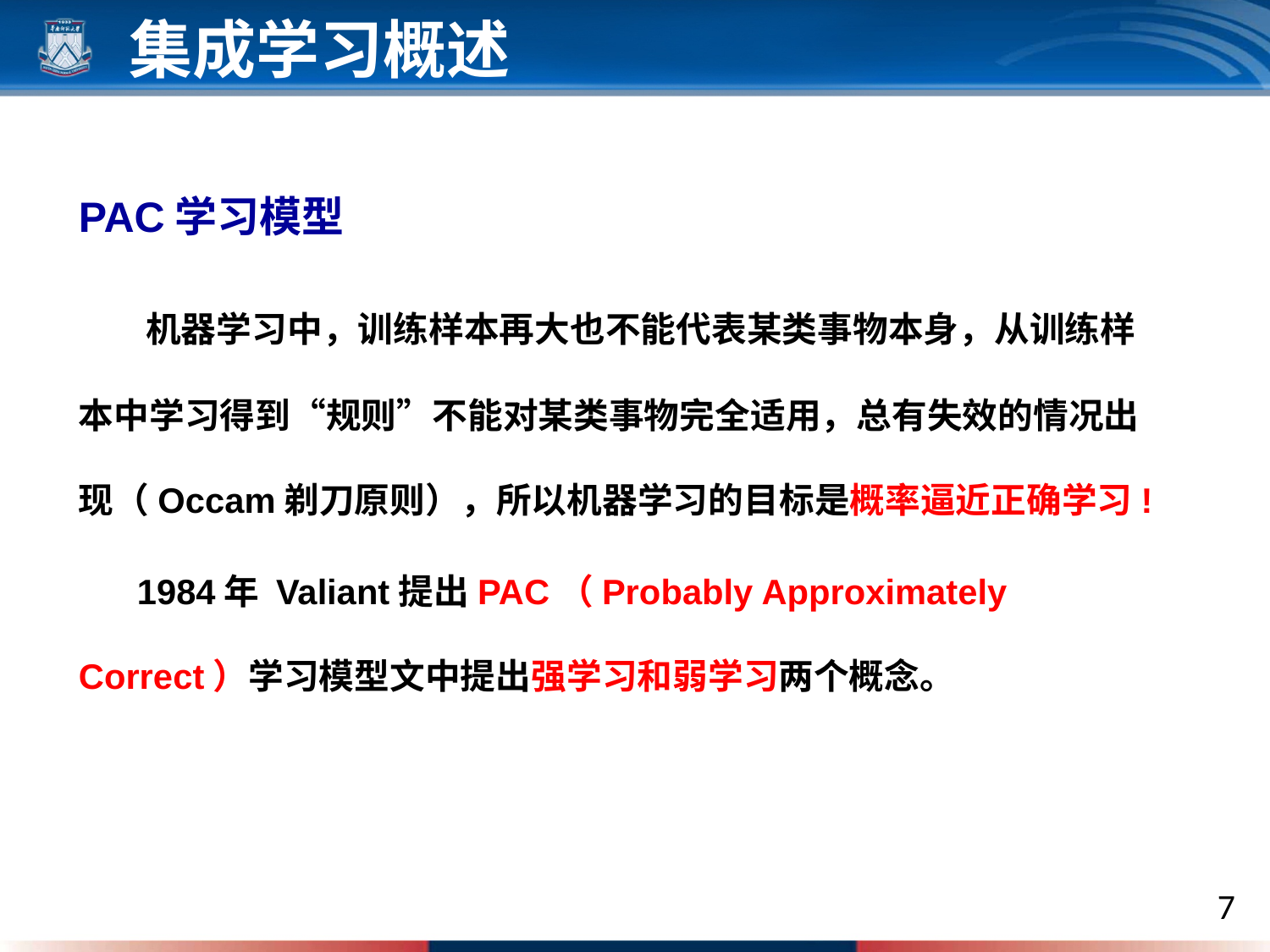

集成学习概述
PAC学习模型
      机器学习中，训练样本再大也不能代表某类事物本身，从训练样本中学习得到“规则”不能对某类事物完全适用，总有失效的情况出现（Occam剃刀原则），所以机器学习的目标是概率逼近正确学习!
      1984年 Valiant提出PAC（Probably Approximately Correct）学习模型文中提出强学习和弱学习两个概念。